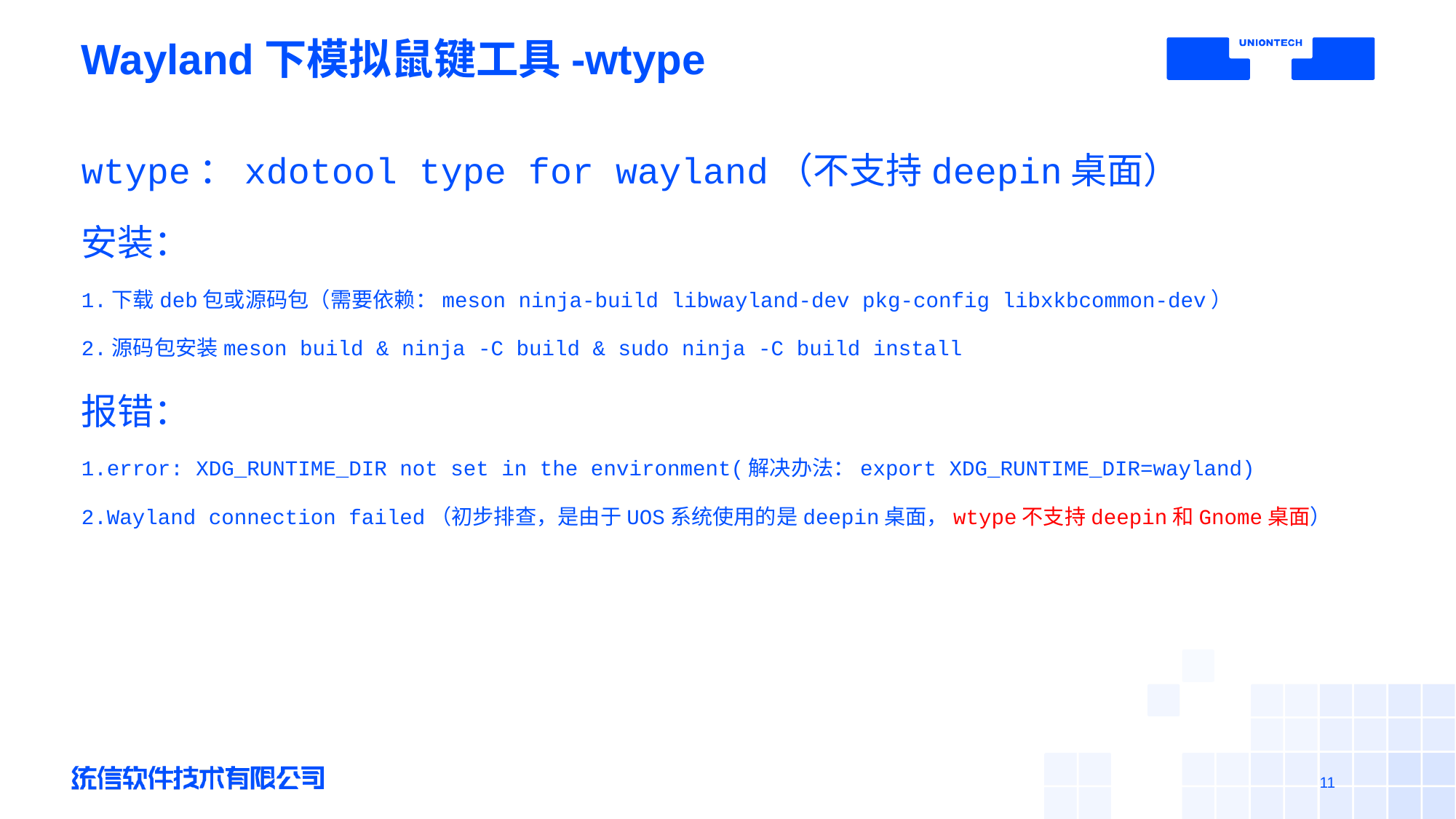

# Wayland下模拟鼠键工具-wtype
wtype：xdotool type for wayland（不支持deepin桌面）
安装：
1.下载deb包或源码包（需要依赖：meson ninja-build libwayland-dev pkg-config libxkbcommon-dev）
2.源码包安装meson build & ninja -C build & sudo ninja -C build install
报错：
1.error: XDG_RUNTIME_DIR not set in the environment(解决办法：export XDG_RUNTIME_DIR=wayland)
2.Wayland connection failed（初步排查，是由于UOS系统使用的是deepin桌面，wtype不支持deepin和Gnome桌面）